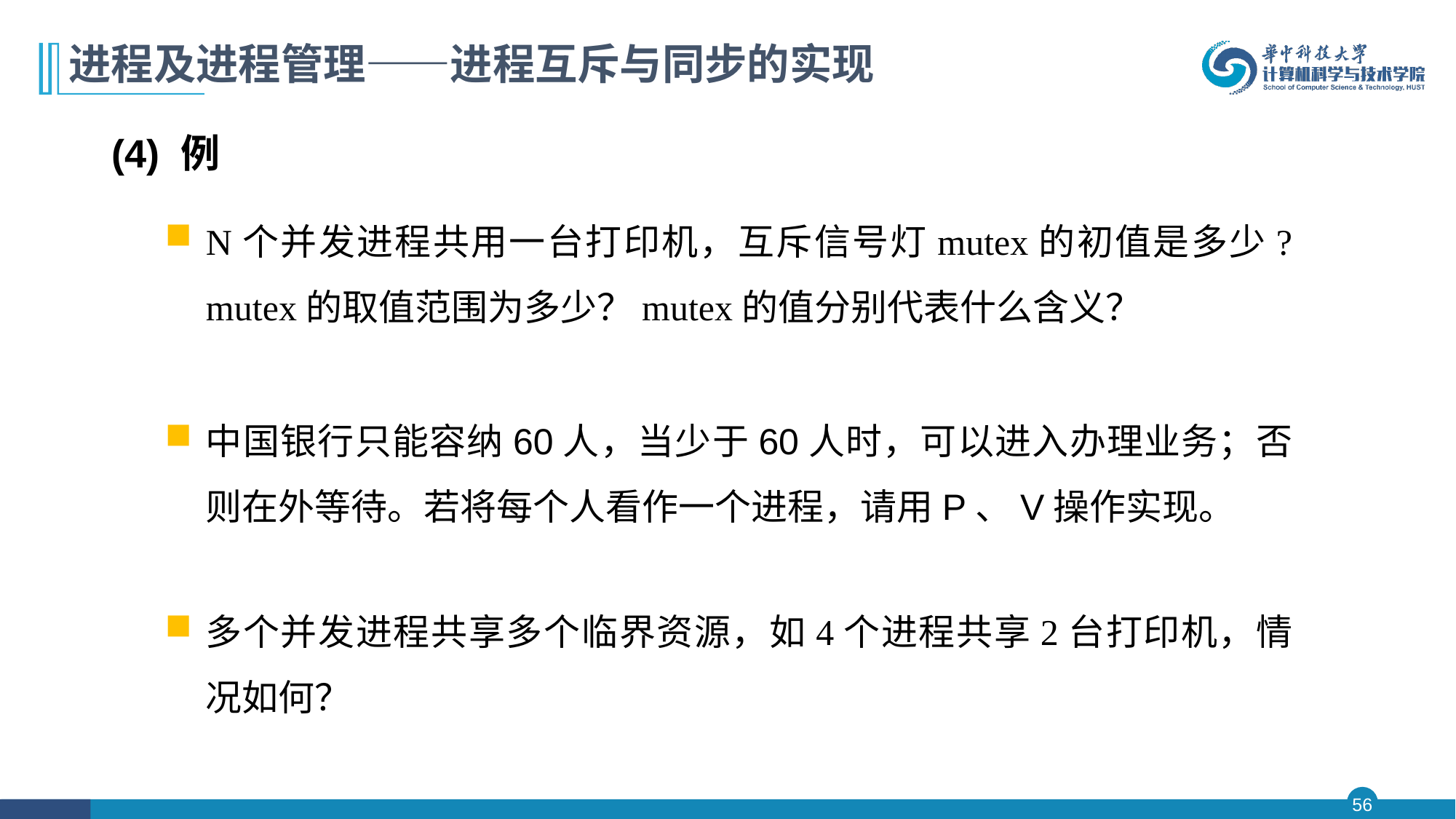

# 进程及进程管理——进程互斥与同步的实现
   (4) 例
N个并发进程共用一台打印机，互斥信号灯mutex的初值是多少?mutex的取值范围为多少？mutex的值分别代表什么含义？

中国银行只能容纳60人，当少于60人时，可以进入办理业务；否则在外等待。若将每个人看作一个进程，请用P、V操作实现。

多个并发进程共享多个临界资源，如4个进程共享2台打印机，情况如何？